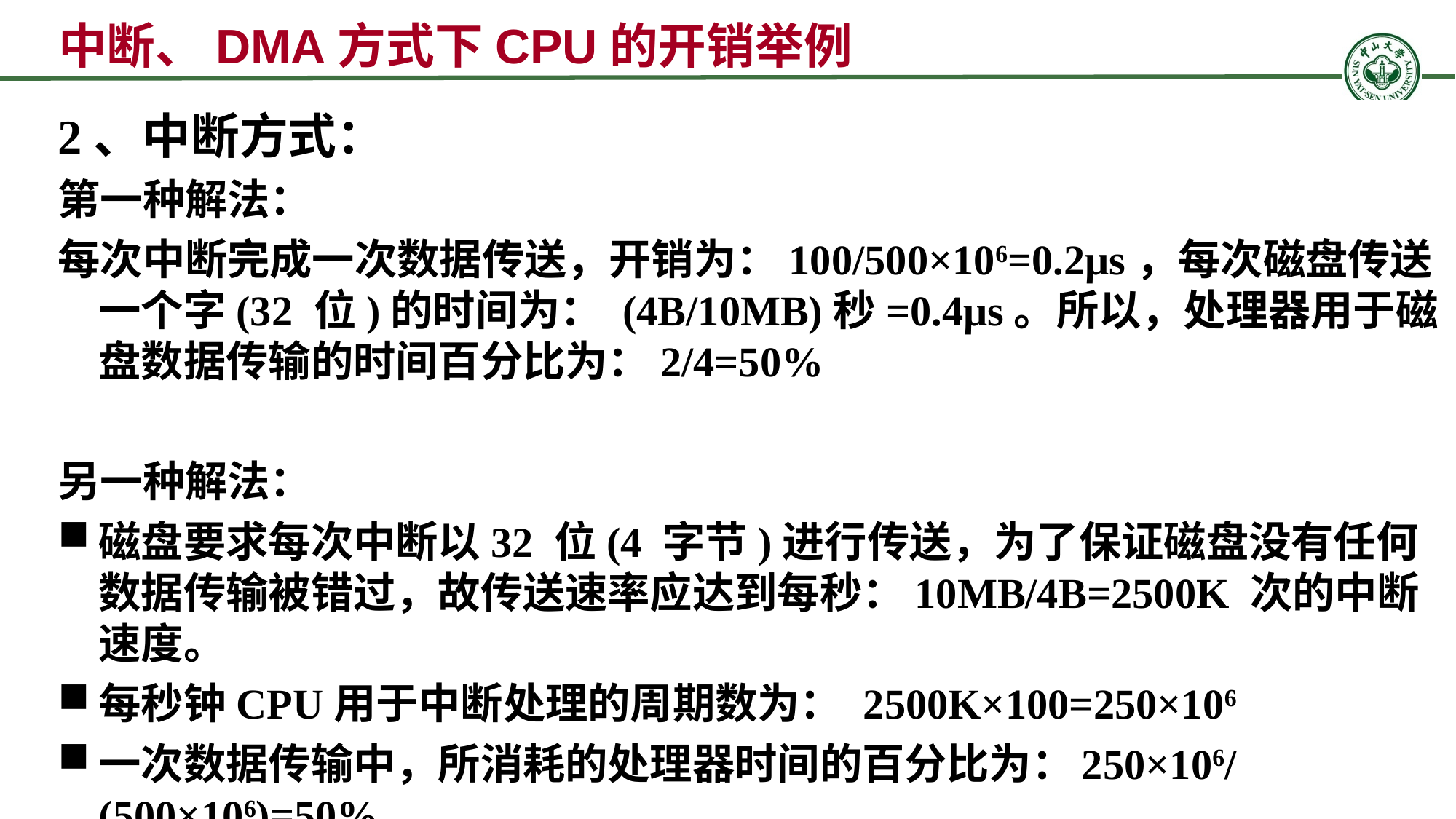

中断、DMA方式下CPU的开销举例
2、中断方式：
第一种解法：
每次中断完成一次数据传送，开销为：100/500×106=0.2μs，每次磁盘传送一个字(32 位)的时间为： (4B/10MB)秒=0.4μs。所以，处理器用于磁盘数据传输的时间百分比为：2/4=50%

另一种解法：
磁盘要求每次中断以32 位(4 字节)进行传送，为了保证磁盘没有任何数据传输被错过，故传送速率应达到每秒：10MB/4B=2500K 次的中断速度。
每秒钟CPU用于中断处理的周期数为：	2500K×100=250×106
一次数据传输中，所消耗的处理器时间的百分比为：	250×106/(500×106)=50%